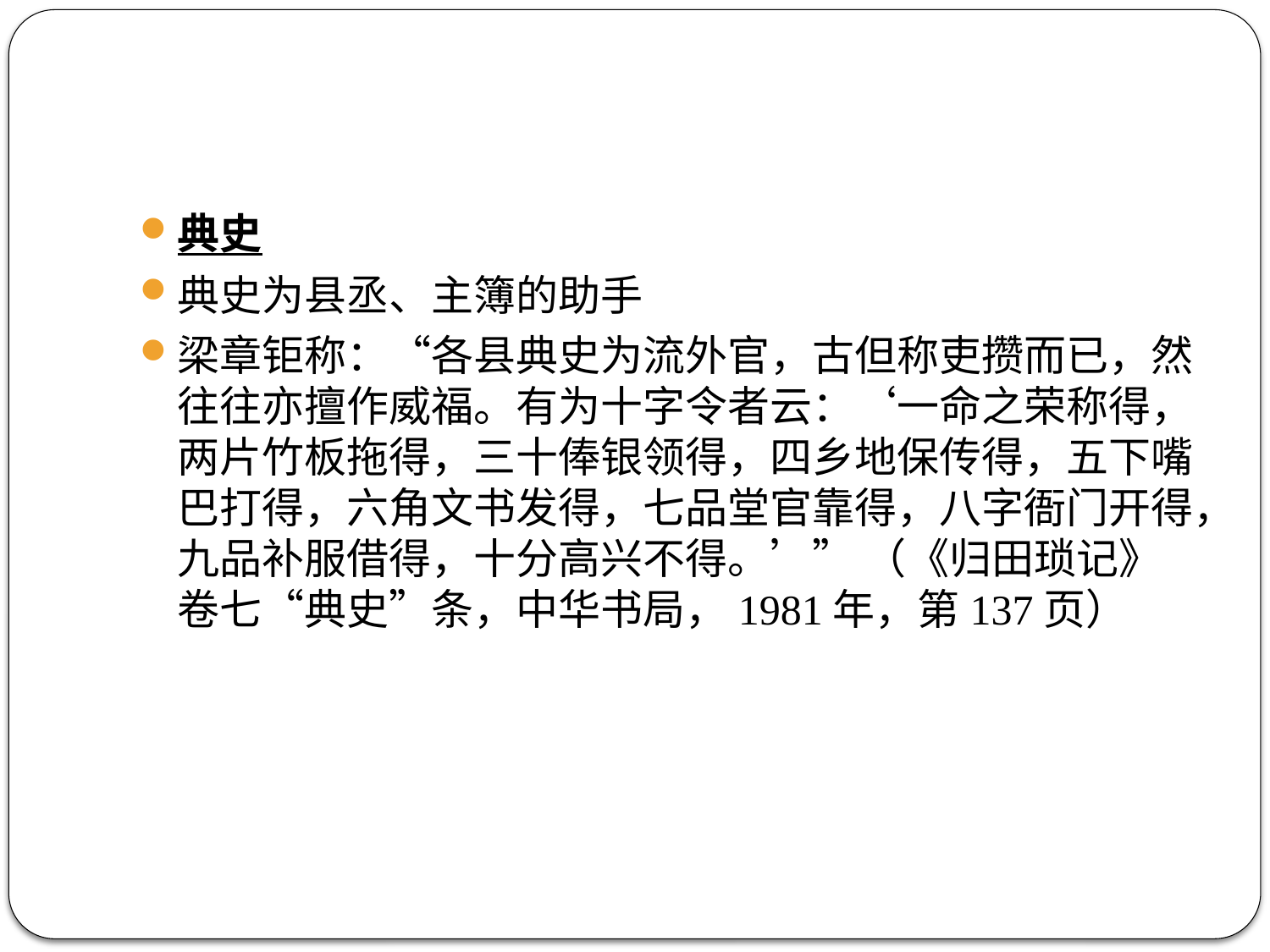

#
典史
典史为县丞、主簿的助手
梁章钜称：“各县典史为流外官，古但称吏攒而已，然往往亦擅作威福。有为十字令者云：‘一命之荣称得，两片竹板拖得，三十俸银领得，四乡地保传得，五下嘴巴打得，六角文书发得，七品堂官靠得，八字衙门开得，九品补服借得，十分高兴不得。’” （《归田琐记》卷七“典史”条，中华书局，1981年，第137页）